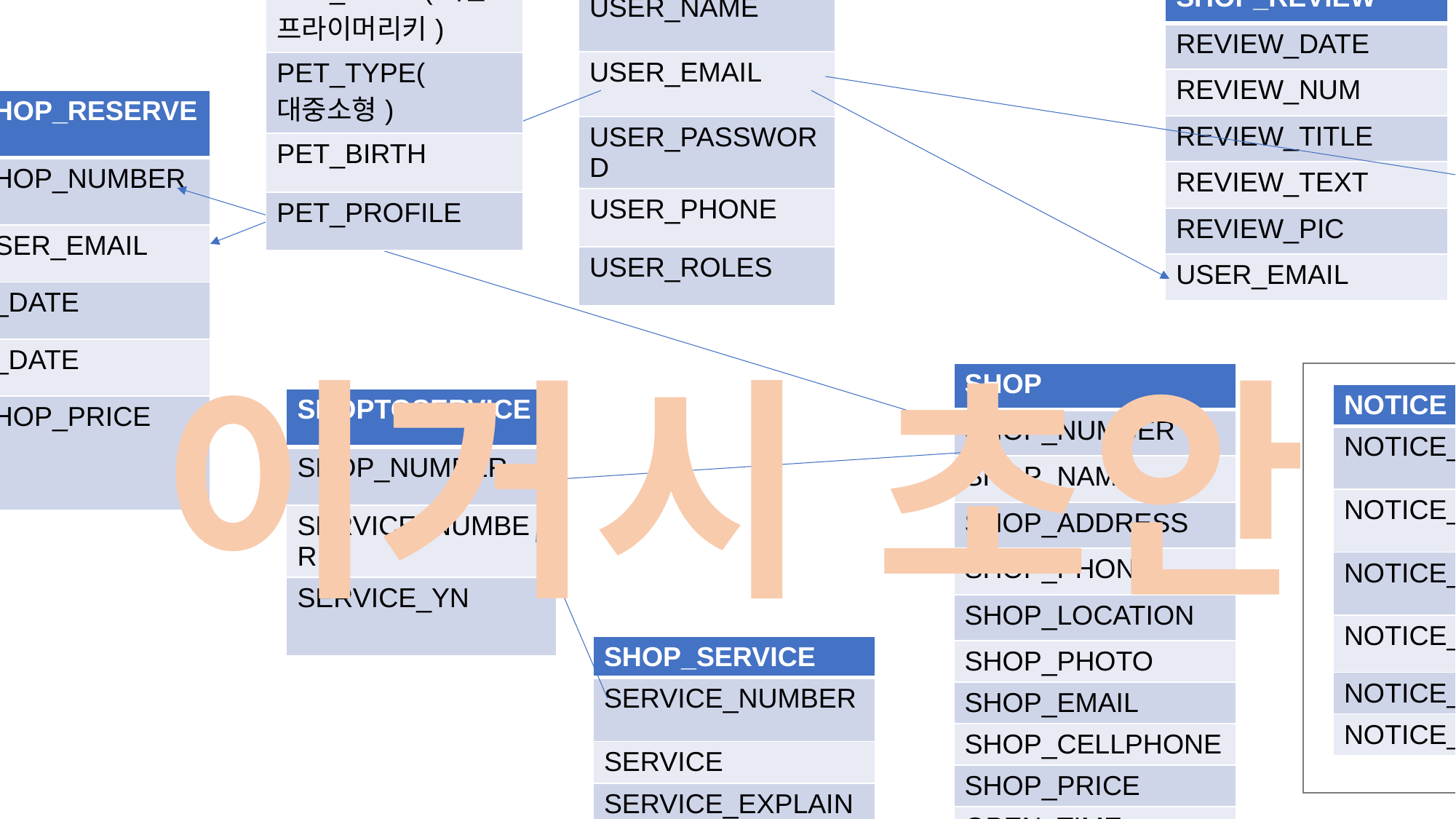

| QNA |
| --- |
| QNA\_DATE |
| QNA\_NUM |
| QNA\_TITLE |
| QNA\_TEXT |
| QNA\_PIC |
| USER\_EMAIL |
| PETNER\_PET |
| --- |
| USER\_EMAIL |
| PET\_NAME(이름 프라이머리키) |
| PET\_TYPE(대중소형) |
| PET\_BIRTH |
| PET\_PROFILE |
| PETNER\_USER |
| --- |
| USER\_NAME |
| USER\_EMAIL |
| USER\_PASSWORD |
| USER\_PHONE |
| USER\_ROLES |
| SHOP\_REVIEW |
| --- |
| REVIEW\_DATE |
| REVIEW\_NUM |
| REVIEW\_TITLE |
| REVIEW\_TEXT |
| REVIEW\_PIC |
| USER\_EMAIL |
| SHOP\_RESERVE |
| --- |
| SHOP\_NUMBER |
| USER\_EMAIL |
| S\_DATE |
| E\_DATE |
| SHOP\_PRICE |
이거시 초안
| SHOP |
| --- |
| SHOP\_NUMBER |
| SHOP\_NAME |
| SHOP\_ADDRESS |
| SHOP\_PHONE |
| SHOP\_LOCATION |
| SHOP\_PHOTO |
| SHOP\_EMAIL |
| SHOP\_CELLPHONE |
| SHOP\_PRICE |
| OPEN\_TIME |
| MAX\_NUM |
| MIN\_NUM |
| SHOP\_CATEGORY |

| NOTICE |
| --- |
| NOTICE\_DATE |
| NOTICE\_NUM |
| NOTICE\_TITLE |
| NOTICE\_TEXT |
| NOTICE\_PIC |
| NOTICE\_TYPE |
| FAQ |
| --- |
| FAQ\_NUM |
| FAQ\_TITL |
| FAQ\_TEXT |
| FAQ\_PIC |
| SHOPTOSERVICE |
| --- |
| SHOP\_NUMBER |
| SERVICE\_NUMBER |
| SERVICE\_YN |
| SHOP\_SERVICE |
| --- |
| SERVICE\_NUMBER |
| SERVICE |
| SERVICE\_EXPLAIN |
| SERVICE\_PRICE |